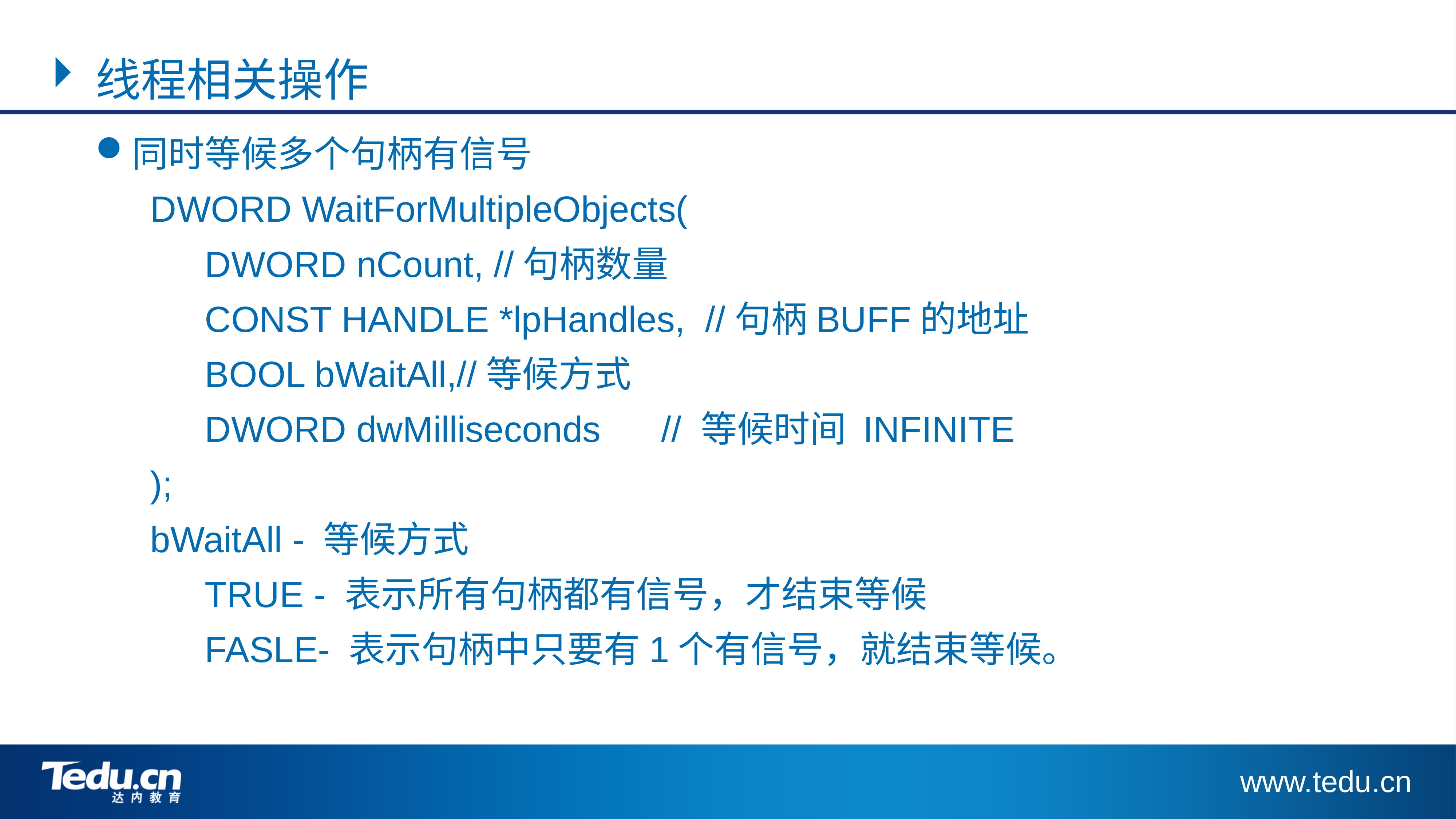

线程相关操作
同时等候多个句柄有信号
	DWORD WaitForMultipleObjects(
		DWORD nCount, //句柄数量
	  	CONST HANDLE *lpHandles,  //句柄BUFF的地址
	  	BOOL bWaitAll,//等候方式
	  	DWORD dwMilliseconds      // 等候时间 INFINITE
	);
	bWaitAll - 等候方式
		TRUE - 表示所有句柄都有信号，才结束等候
		FASLE- 表示句柄中只要有1个有信号，就结束等候。